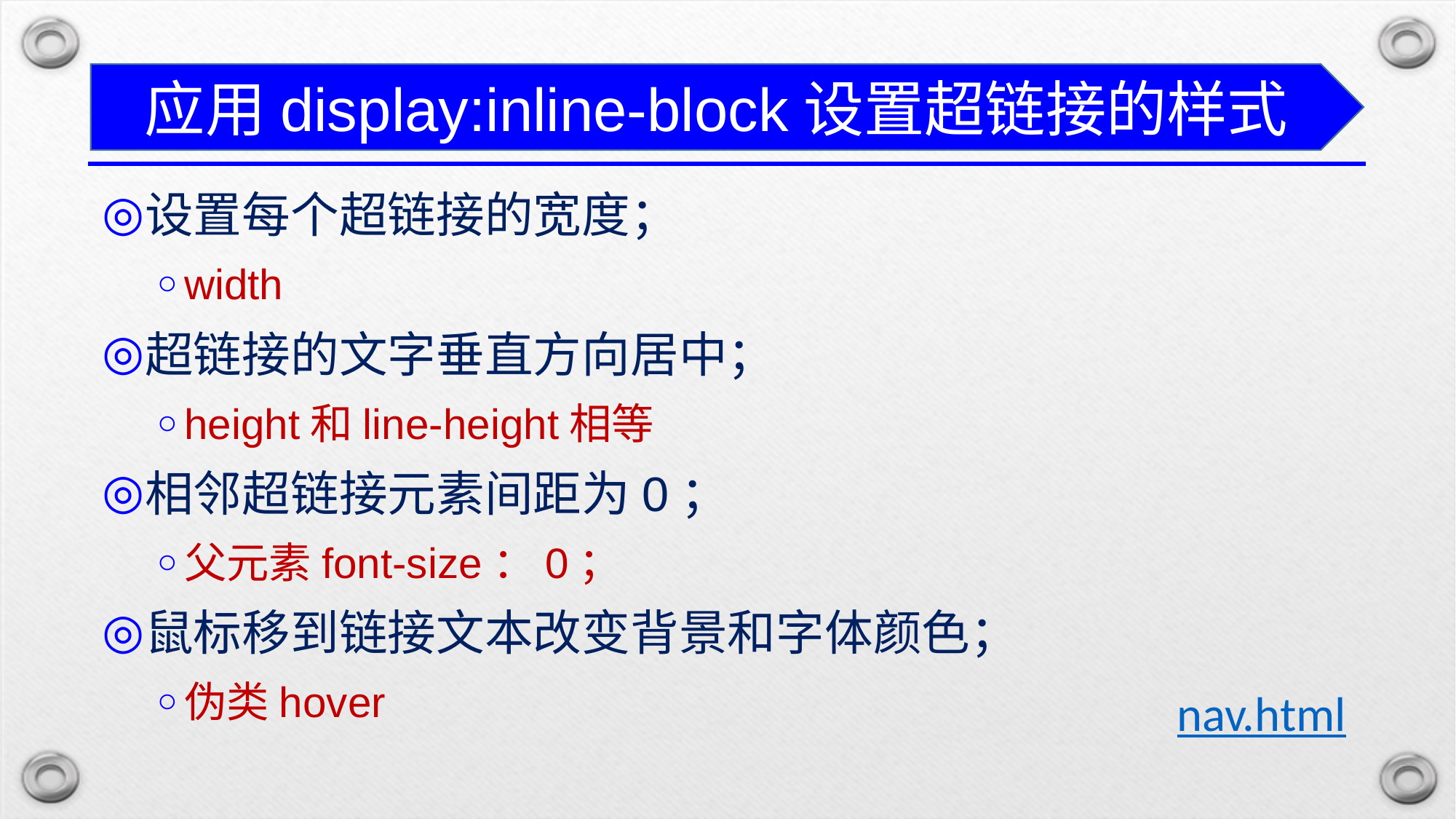

应用display:inline-block设置超链接的样式
设置每个超链接的宽度；
width
超链接的文字垂直方向居中；
height和line-height相等
相邻超链接元素间距为0；
父元素font-size：0；
鼠标移到链接文本改变背景和字体颜色；
伪类hover
nav.html